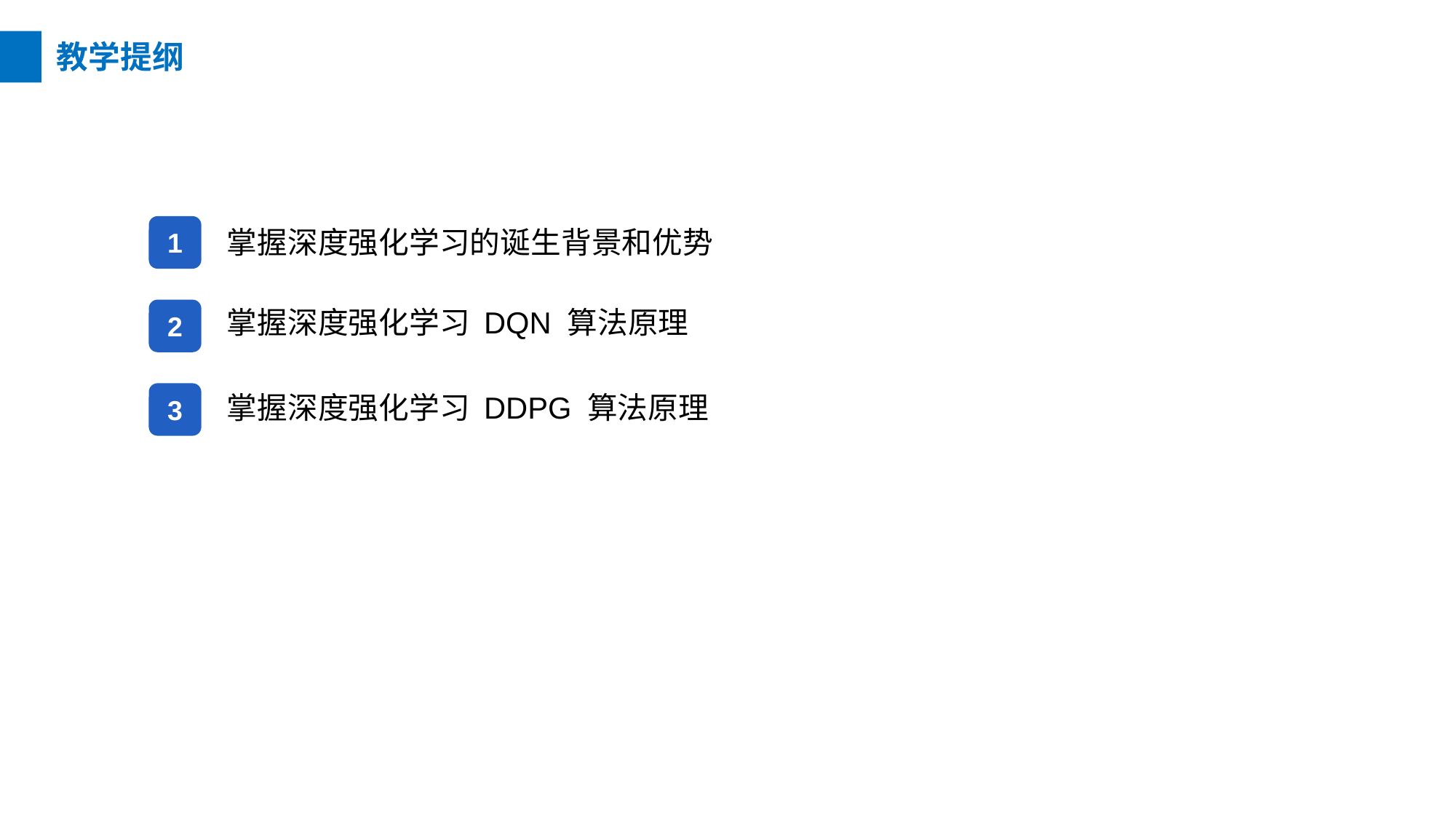

教学提纲
1
掌握深度强化学习的诞生背景和优势
掌握深度强化学习 DQN 算法原理
2

3
掌握深度强化学习 DDPG 算法原理